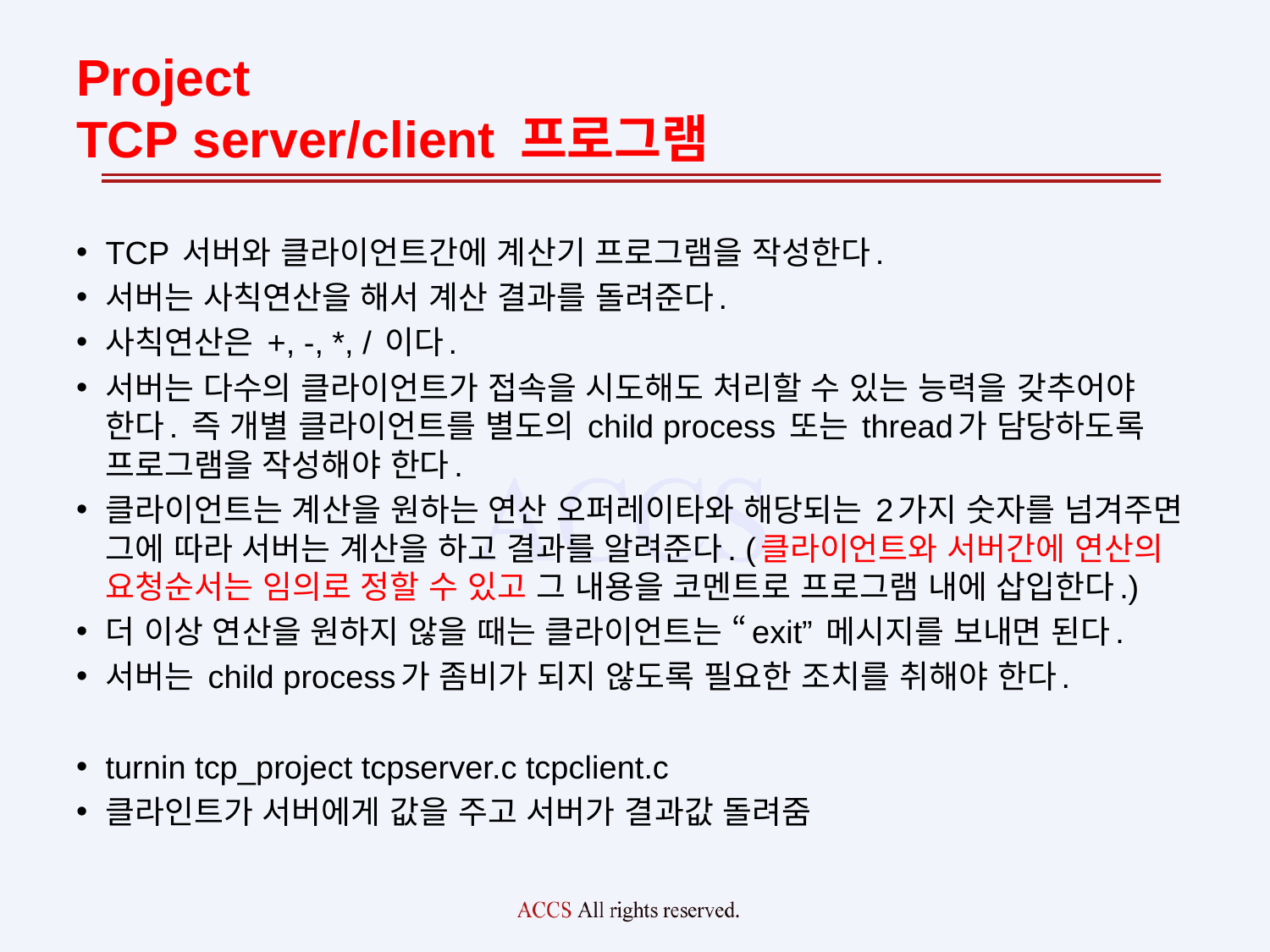

# Project TCP server/client 프로그램
TCP 서버와 클라이언트간에 계산기 프로그램을 작성한다.
서버는 사칙연산을 해서 계산 결과를 돌려준다.
사칙연산은 +, -, *, / 이다.
서버는 다수의 클라이언트가 접속을 시도해도 처리할 수 있는 능력을 갖추어야 한다. 즉 개별 클라이언트를 별도의 child process 또는 thread가 담당하도록 프로그램을 작성해야 한다.
클라이언트는 계산을 원하는 연산 오퍼레이타와 해당되는 2가지 숫자를 넘겨주면 그에 따라 서버는 계산을 하고 결과를 알려준다. (클라이언트와 서버간에 연산의 요청순서는 임의로 정할 수 있고 그 내용을 코멘트로 프로그램 내에 삽입한다.)
더 이상 연산을 원하지 않을 때는 클라이언트는 “exit” 메시지를 보내면 된다.
서버는 child process가 좀비가 되지 않도록 필요한 조치를 취해야 한다.

turnin tcp_project tcpserver.c tcpclient.c
클라인트가 서버에게 값을 주고 서버가 결과값 돌려줌